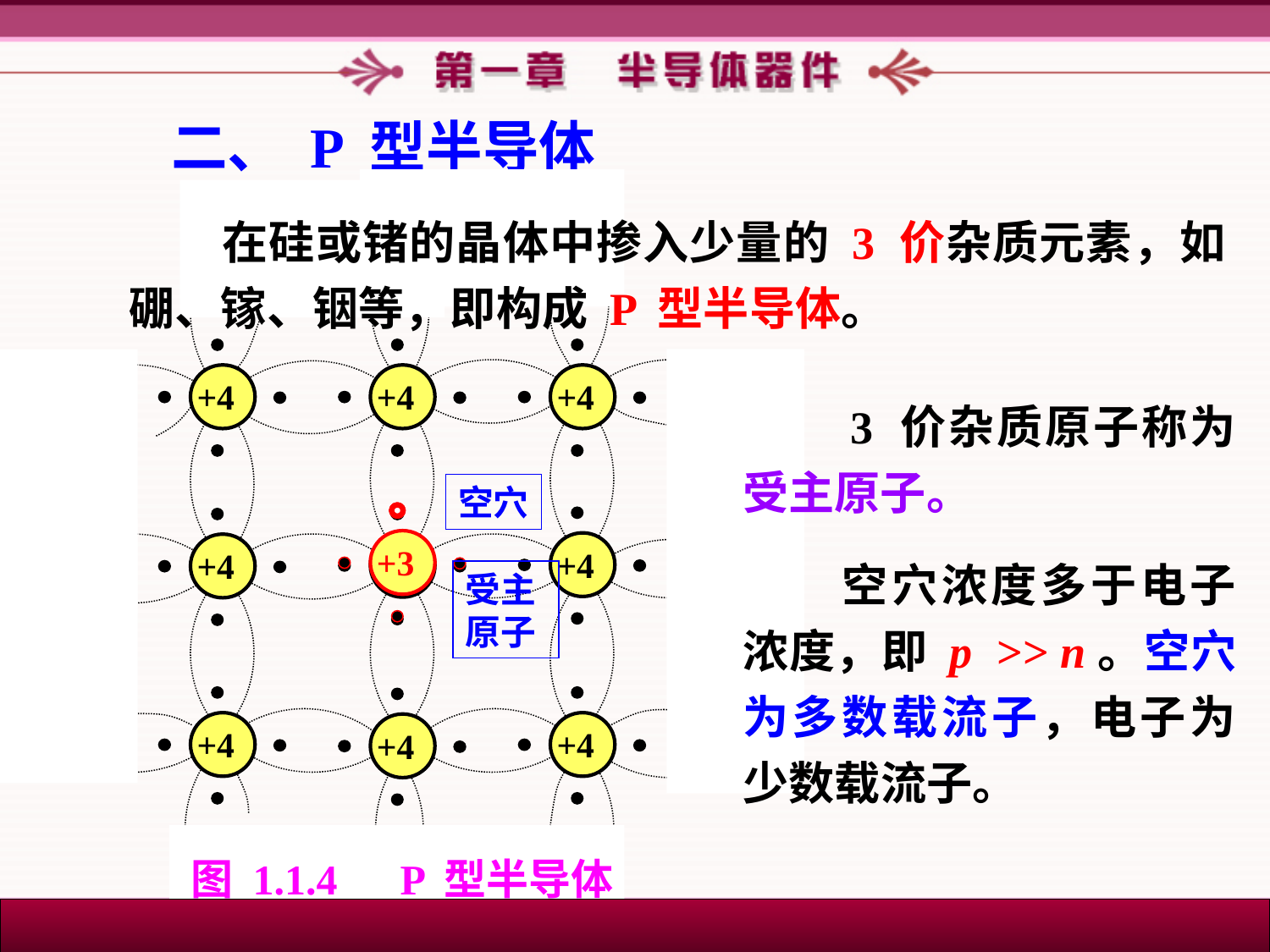

二、 P 型半导体

　　在硅或锗的晶体中掺入少量的 3 价杂质元素，如硼、镓、铟等，即构成 P 型半导体。

+4

+4

+4

　　3 价杂质原子称为受主原子。
空穴

+3

+4

+4

+4
　　空穴浓度多于电子浓度，即 p  >> n。空穴为多数载流子，电子为少数载流子。

受主原子

+4

+4

+4

图 1.1.4　P 型半导体